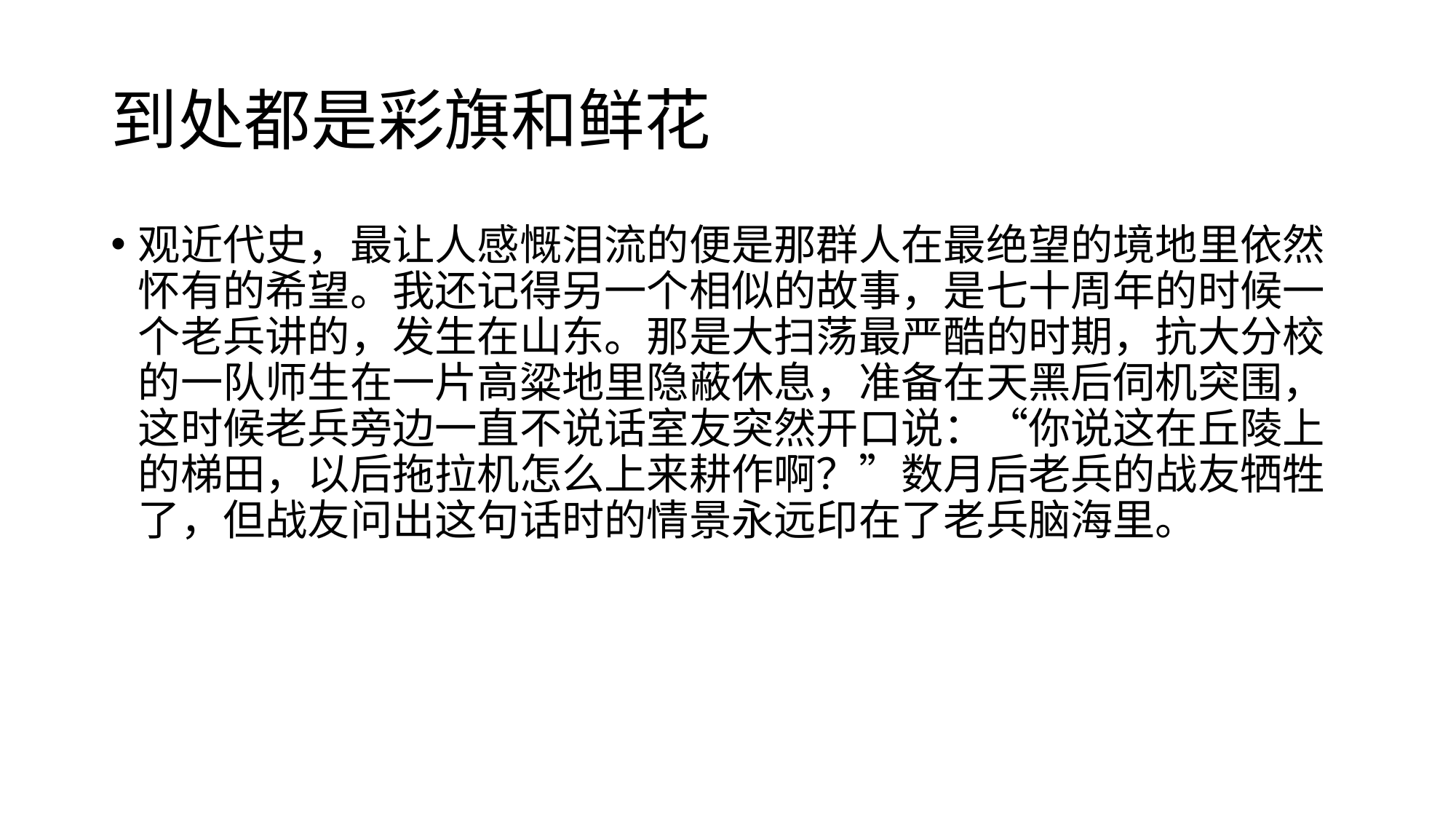

# 到处都是彩旗和鲜花
观近代史，最让人感慨泪流的便是那群人在最绝望的境地里依然怀有的希望。我还记得另一个相似的故事，是七十周年的时候一个老兵讲的，发生在山东。那是大扫荡最严酷的时期，抗大分校的一队师生在一片高粱地里隐蔽休息，准备在天黑后伺机突围，这时候老兵旁边一直不说话室友突然开口说：“你说这在丘陵上的梯田，以后拖拉机怎么上来耕作啊？”数月后老兵的战友牺牲了，但战友问出这句话时的情景永远印在了老兵脑海里。